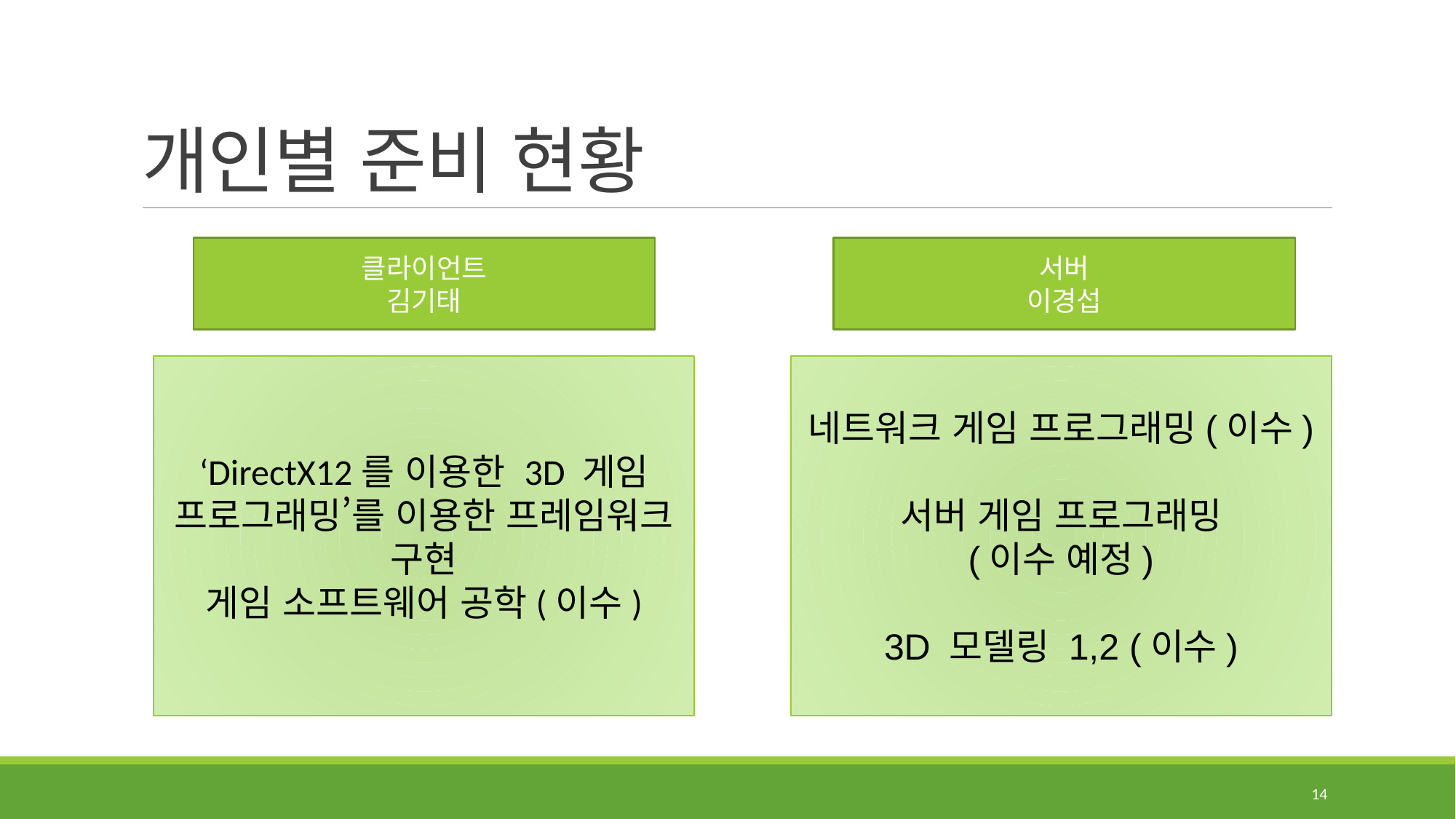

# 개인별 준비 현황
서버
이경섭
클라이언트
김기태
네트워크 게임 프로그래밍(이수)

서버 게임 프로그래밍
(이수 예정)

3D 모델링 1,2 (이수)
‘DirectX12를 이용한 3D 게임 프로그래밍’를 이용한 프레임워크 구현
게임 소프트웨어 공학(이수)
14